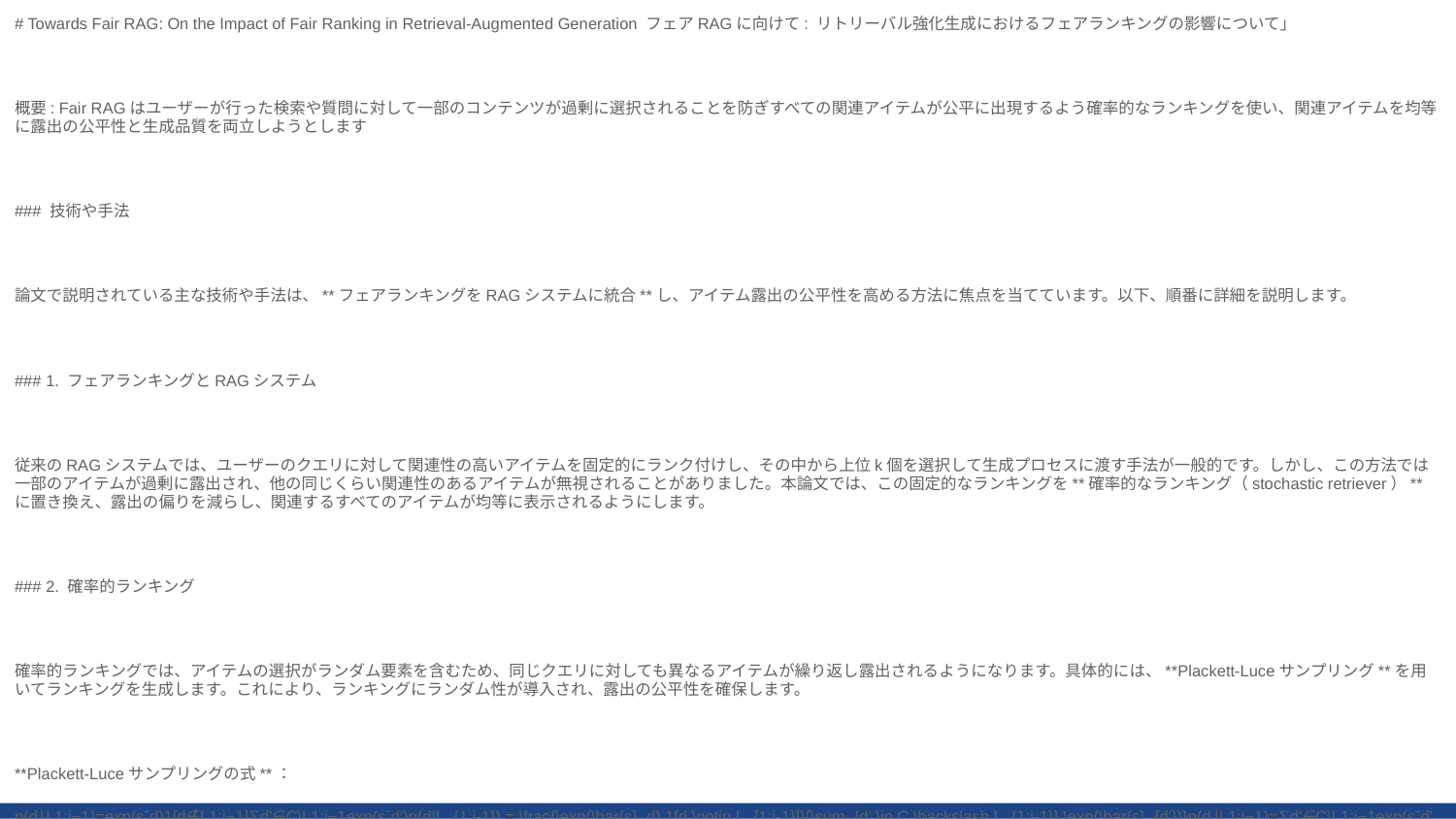

# Towards Fair RAG: On the Impact of Fair Ranking in Retrieval-Augmented Generation フェアRAGに向けて: リトリーバル強化生成におけるフェアランキングの影響について」

概要: Fair RAGはユーザーが行った検索や質問に対して一部のコンテンツが過剰に選択されることを防ぎすべての関連アイテムが公平に出現するよう確率的なランキングを使い、関連アイテムを均等に露出の公平性と生成品質を両立しようとします

### 技術や手法

論文で説明されている主な技術や手法は、**フェアランキングをRAGシステムに統合**し、アイテム露出の公平性を高める方法に焦点を当てています。以下、順番に詳細を説明します。

### 1. フェアランキングとRAGシステム

従来のRAGシステムでは、ユーザーのクエリに対して関連性の高いアイテムを固定的にランク付けし、その中から上位k個を選択して生成プロセスに渡す手法が一般的です。しかし、この方法では一部のアイテムが過剰に露出され、他の同じくらい関連性のあるアイテムが無視されることがありました。本論文では、この固定的なランキングを**確率的なランキング（stochastic retriever）**に置き換え、露出の偏りを減らし、関連するすべてのアイテムが均等に表示されるようにします。

### 2. 確率的ランキング

確率的ランキングでは、アイテムの選択がランダム要素を含むため、同じクエリに対しても異なるアイテムが繰り返し露出されるようになります。具体的には、**Plackett-Luceサンプリング**を用いてランキングを生成します。これにより、ランキングにランダム性が導入され、露出の公平性を確保します。

**Plackett-Luceサンプリングの式**：
p(d∣L1:i−1)=exp⁡(sˉd)1[d∉L1:i−1]∑d′∈C\L1:i−1exp⁡(sˉd′)p(d|L_{1:i-1}) = \frac{\exp(\bar{s}_d) 1[d \notin L_{1:i-1}]}{\sum_{d' \in C \backslash L_{1:i-1}} \exp(\bar{s}_{d'})}p(d∣L1:i−1​)=∑d′∈C\L1:i−1​​exp(sˉd′​)exp(sˉd​)1[d∈/L1:i−1​]​

ここで、$L_{1

}$はランキングの上位i-1位までのアイテム、$s_d$はアイテムdのスコア、$C$はコーパス全体を表します。

### 3. フェアネスの調整

フェアランキングの効果を制御するために、温度パラメータ（$α$）が導入されています。このパラメータによって、ランダム性の度合いを調整し、高い$α$では従来の固定ランキングに近い動作となり、低い$α$ではランダム性が増加して露出の公平性が高まります。

**温度パラメータの式**：
p(d∣L1:i−1)=exp⁡(sdα)1[d∉L1:i−1]∑d′∈C\L1:i−1exp⁡(sd′α)p(d|L_{1:i-1}) = \frac{\exp(s_d^{\alpha})1[d \notin L_{1:i-1}]}{\sum_{d' \in C \backslash L_{1:i-1}} \exp(s_{d'}^{\alpha})}p(d∣L1:i−1​)=∑d′∈C\L1:i−1​​exp(sd′α​)exp(sdα​)1[d∈/L1:i−1​]​

### 4. 評価メトリクス

本研究では、フェアランキングの効果を評価するために、以下の2つの指標が使用されています。

- **期待露出差異（EE-D）**：各アイテムの露出のばらつきを測定し、高いEE-Dは露出が不公平であることを示します。
- **期待露出関連度（EE-R）**：アイテムの露出がランキングの品質にどれだけ寄与しているかを測定します。

**期待露出差異の式**：
∥ϵ−ϵ∗∥22=∥ϵ∥22−2⟨ϵ,ϵ∗⟩+∥ϵ∗∥22\| \epsilon - \epsilon^* \|^2_2 = \| \epsilon \|^2_2 - 2 \langle \epsilon, \epsilon^* \rangle + \| \epsilon^* \|^2_2∥ϵ−ϵ∗∥22​=∥ϵ∥22​−2⟨ϵ,ϵ∗⟩+∥ϵ∗∥22​

ここで、$\epsilon$はシステムの露出ベクトル、$\epsilon^*$は理想的な露出ベクトルを表します。

### 5. 生成品質の評価

生成されたコンテンツの品質（ユーティリティ）も評価されており、確率的ランキングを使用することで、生成品質が向上する場合があることが実証されています。特に、アイテムの位置が変わることで、生成された応答に含まれる情報がより適切になる場合がありました。

**期待ユーティリティの式**：
EU(⟨S,G⟩∣x)=Eσ∼S[μu(y,y^σ)]=1N∑i=1Nμu(y,y^i)EU(\langle S, G \rangle | x) = E_{\sigma \sim S} [\mu_u(y, \hat{y}_{\sigma})] = \frac{1}{N} \sum_{i=1}^N \mu_u(y, \hat{y}_i)EU(⟨S,G⟩∣x)=Eσ∼S​[μu​(y,y^​σ​)]=N1​∑i=1N​μu​(y,y^​i​)

---

### 使用用途

この技術は、以下のようなシステムでの応用が期待されます。

- **質問応答システム**：RAGシステムは質問応答に広く使用されていますが、特にニュースや製品レビューなどの分野では、複数の情報源が関連するため、フェアランキングを導入することで、すべての情報源が均等に扱われるようになります。
- **パーソナライゼーション**：パーソナライズされたコンテンツ推薦システムにも適用でき、特定のコンテンツプロバイダーが過剰に露出する問題を解消できます。
- **リコメンデーションシステム**：商品推薦システムでは、特定の商品が優先されることなく、すべての商品が公平に露出されることが重要です。

---

### 次に読むべき論文

- **Hamed Zamani et al. "Retrieval-enhanced machine learning: Synthesis and opportunities"**
- **Patrick S. H. Lewis et al. "Retrieval-augmented generation for knowledge-intensive NLP tasks"**